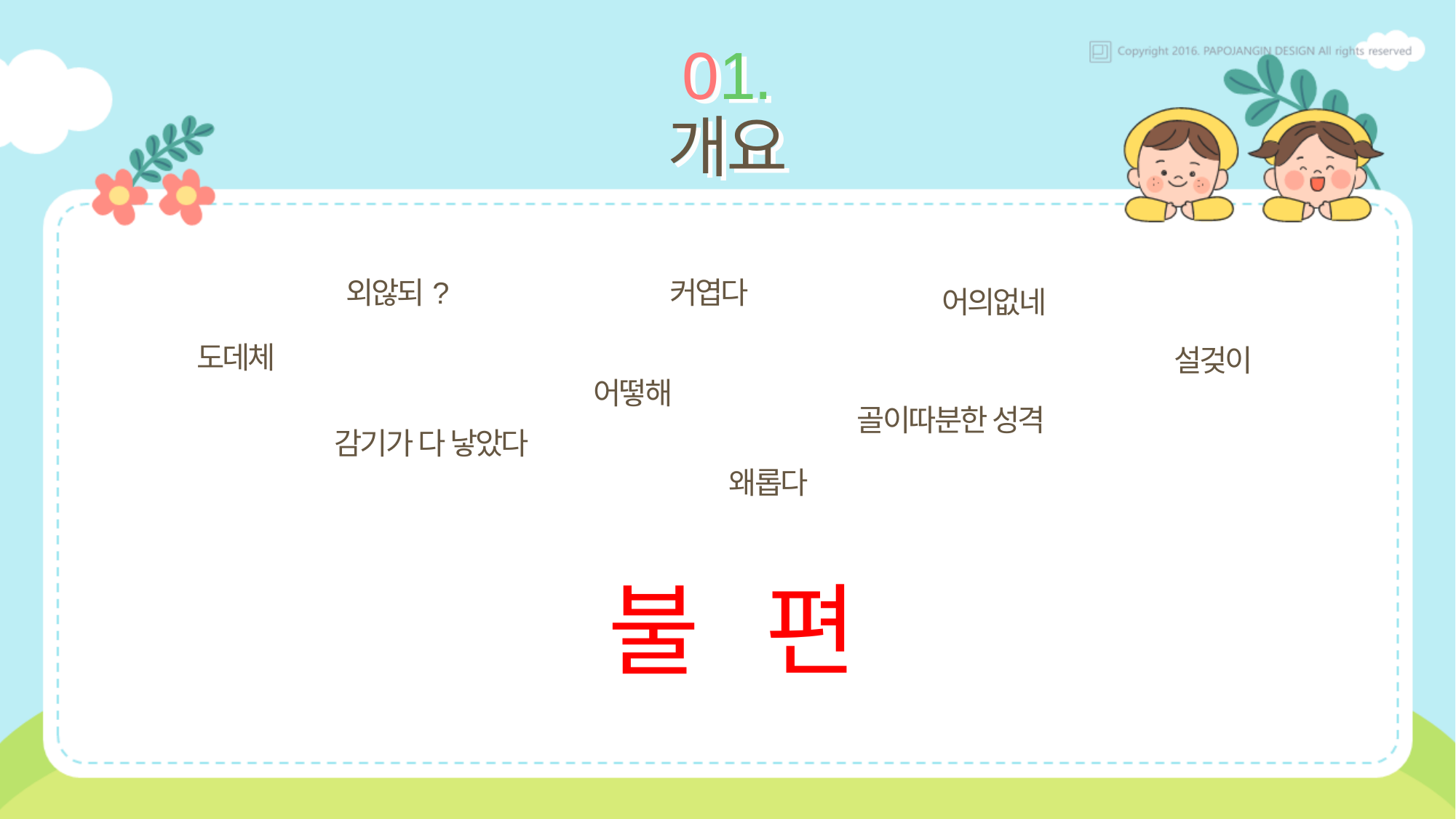

# 01. 개요
외않되?
커엽다
어의없네
도데체
설겆이
어떻해
골이따분한 성격
감기가 다 낳았다
왜롭다
불
편